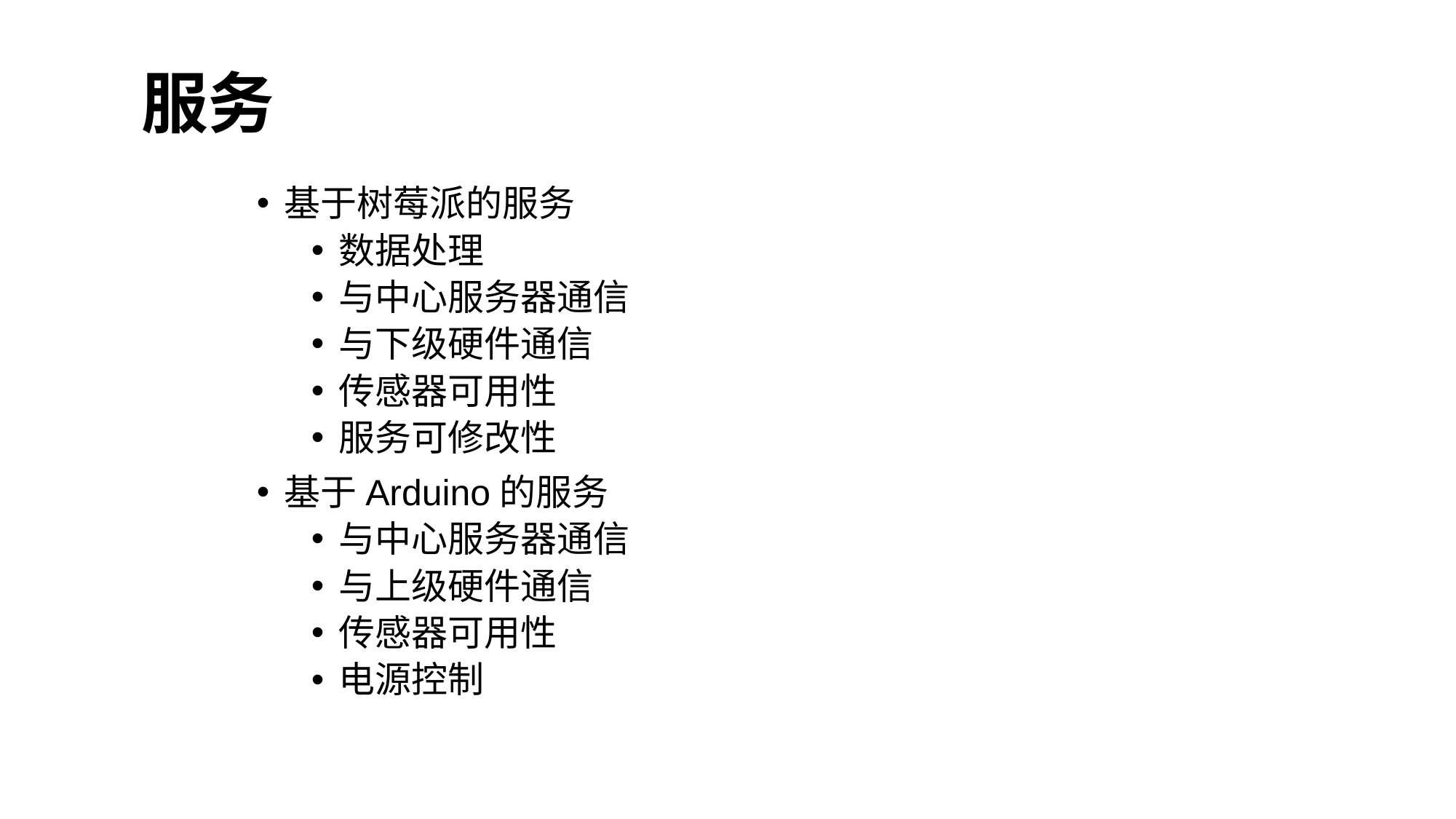

# 服务
基于树莓派的服务
数据处理
与中心服务器通信
与下级硬件通信
传感器可用性
服务可修改性
基于Arduino的服务
与中心服务器通信
与上级硬件通信
传感器可用性
电源控制